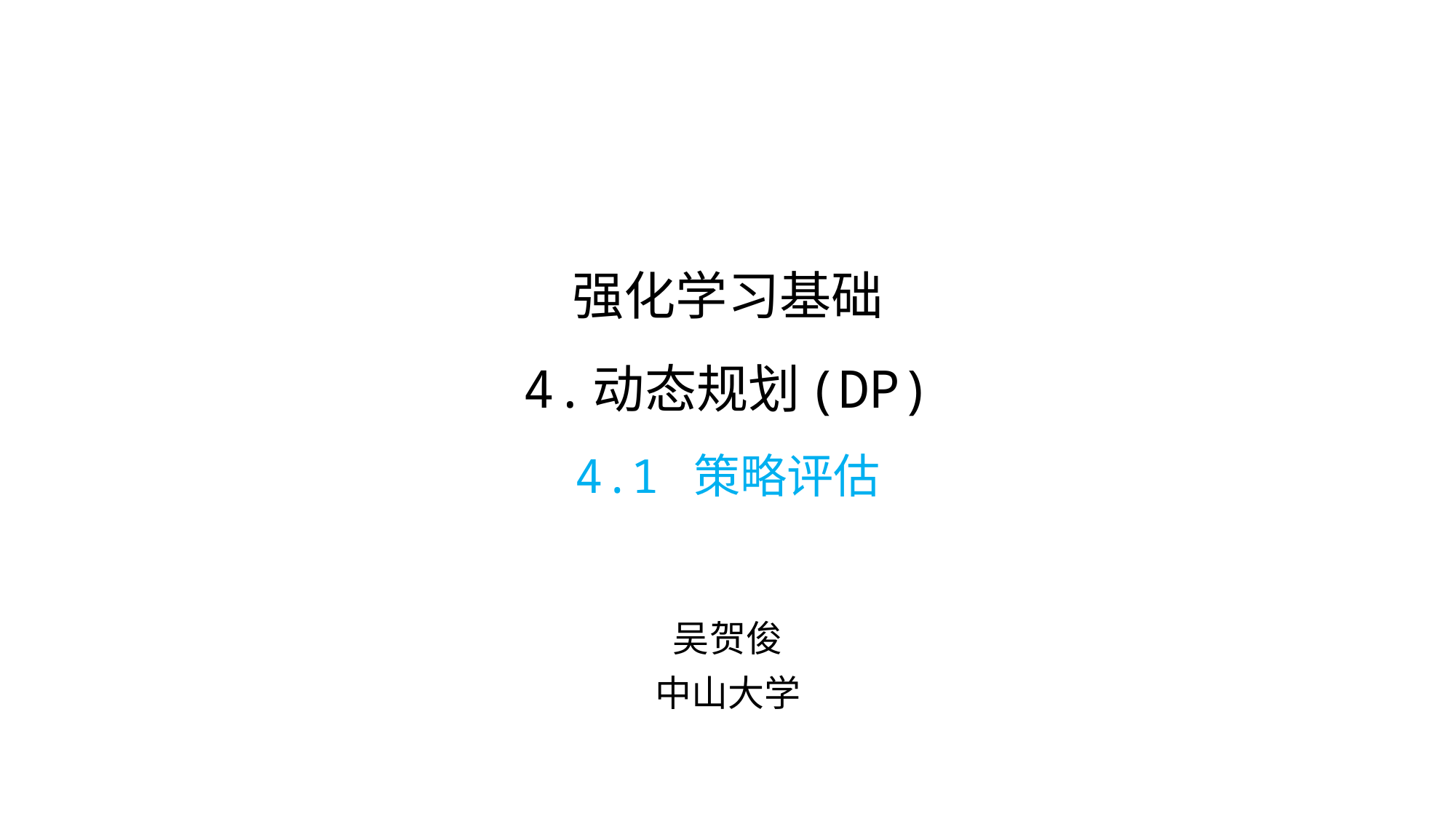

# 强化学习基础 4.动态规划(DP) 4.1 策略评估

吴贺俊
中山大学